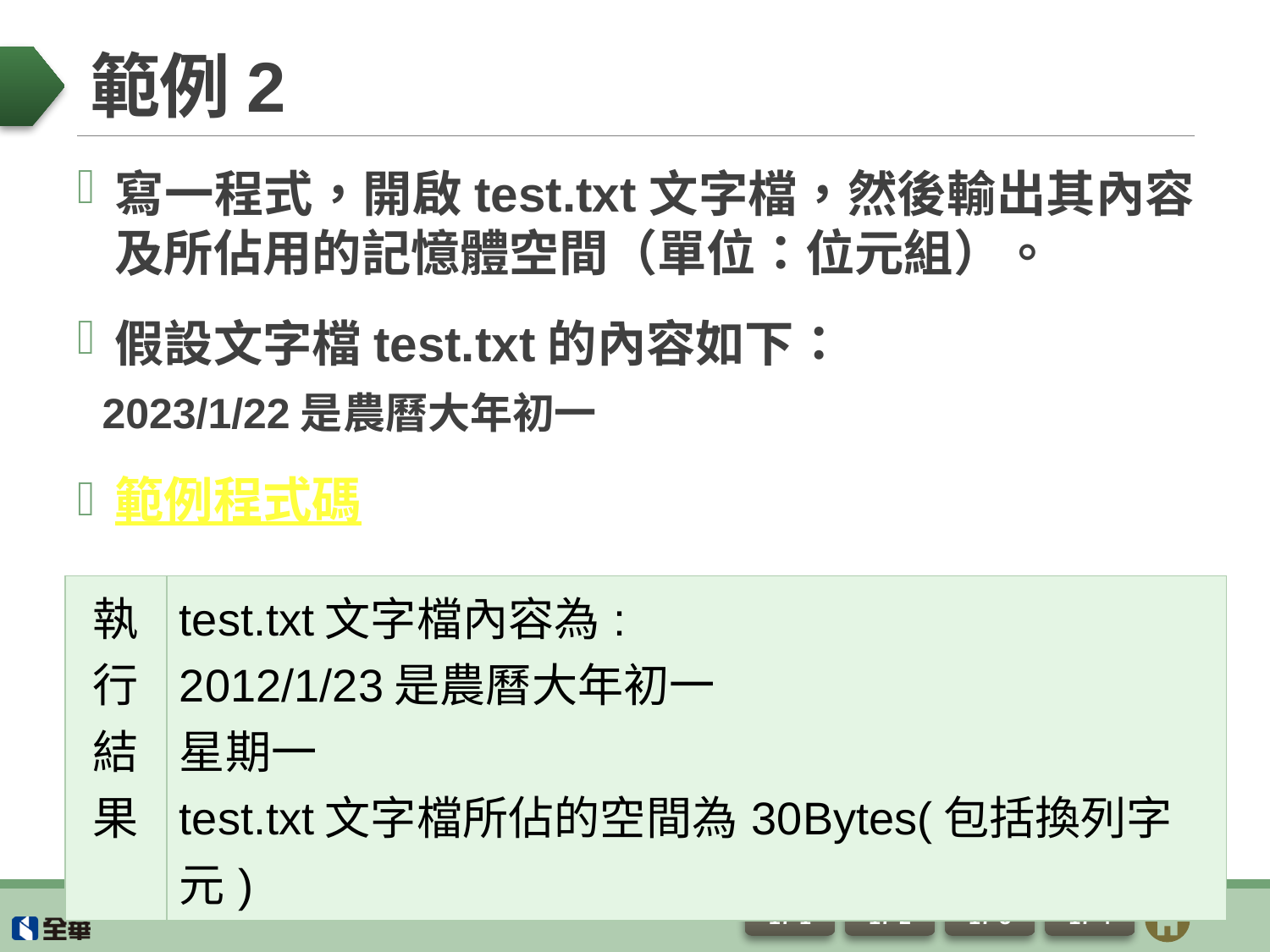

# 範例2
寫一程式，開啟test.txt文字檔，然後輸出其內容及所佔用的記憶體空間（單位：位元組）。
假設文字檔test.txt的內容如下：
2023/1/22是農曆大年初一
範例程式碼

| 執行結果 | test.txt文字檔內容為: 2012/1/23是農曆大年初一 星期一 test.txt文字檔所佔的空間為30Bytes(包括換列字元) |
| --- | --- |